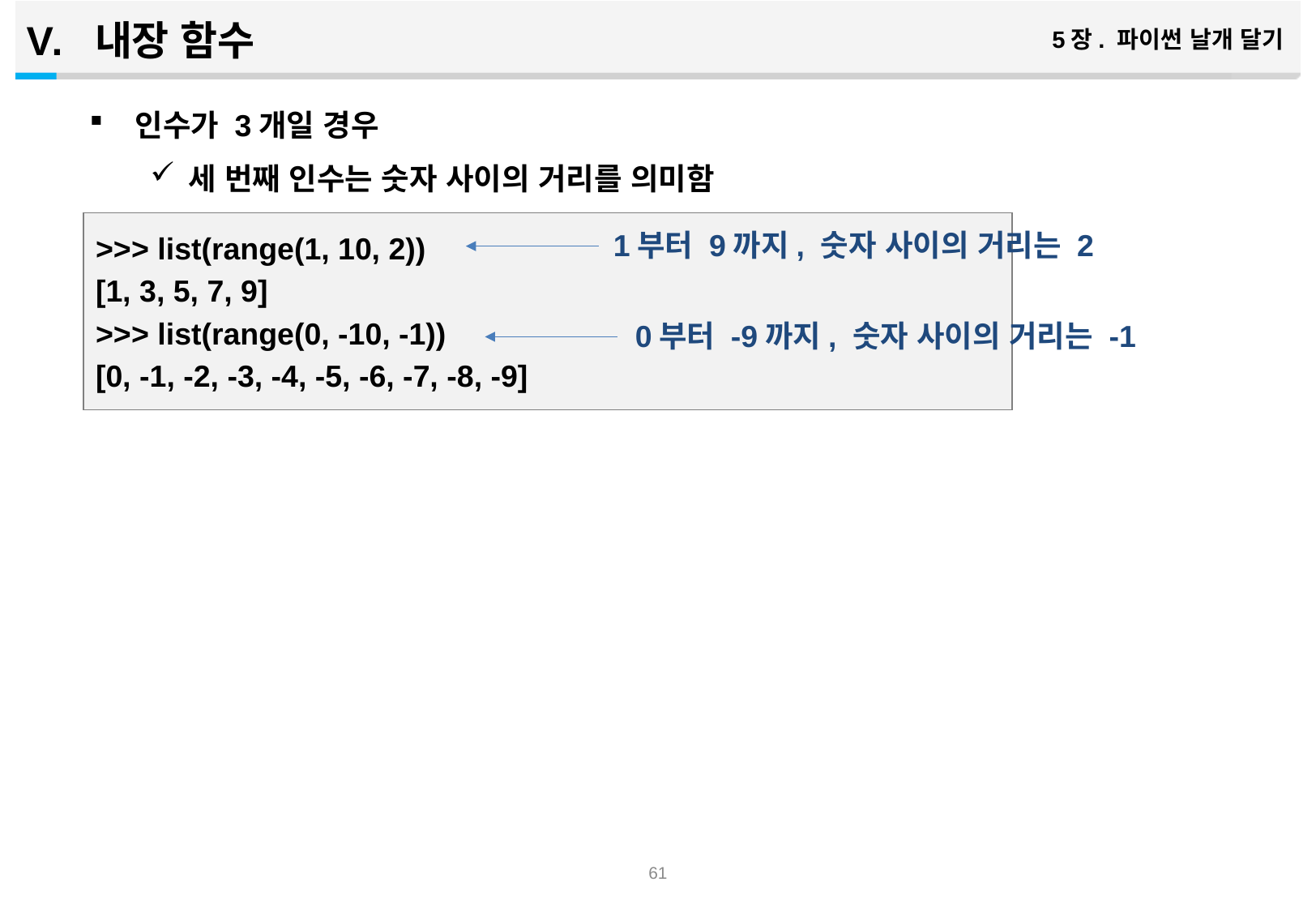

내장 함수
5장. 파이썬 날개 달기
인수가 3개일 경우
세 번째 인수는 숫자 사이의 거리를 의미함

>>> list(range(1, 10, 2))
[1, 3, 5, 7, 9]
>>> list(range(0, -10, -1))
[0, -1, -2, -3, -4, -5, -6, -7, -8, -9]
1부터 9까지, 숫자 사이의 거리는 2
0부터 -9까지, 숫자 사이의 거리는 -1
61